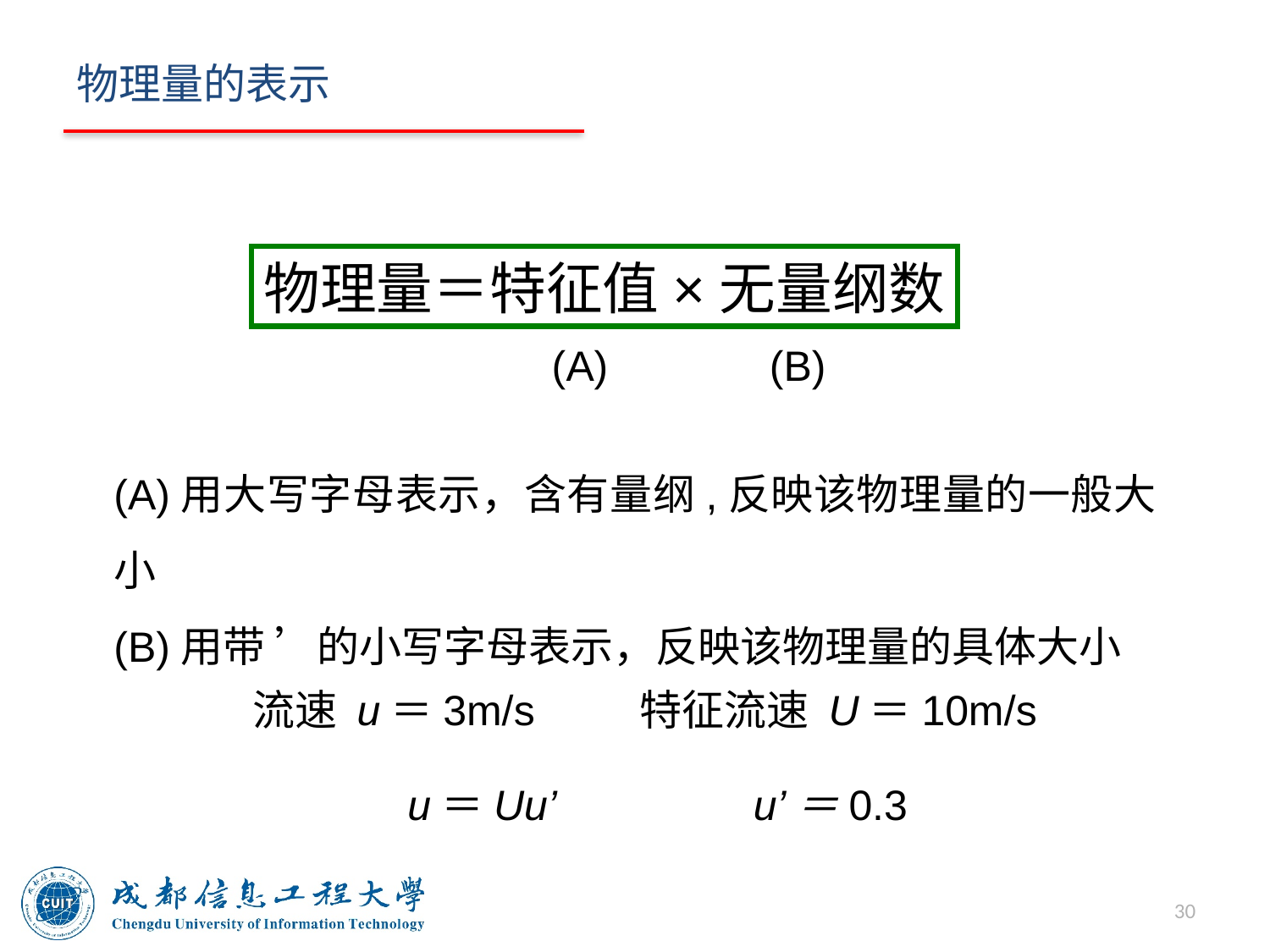

# 物理量的表示
物理量＝特征值×无量纲数
(B)
(A)
(A)用大写字母表示，含有量纲,反映该物理量的一般大小
(B)用带 ’的小写字母表示，反映该物理量的具体大小
流速 u＝3m/s
特征流速 U＝10m/s
u＝Uu’
u’＝0.3
30